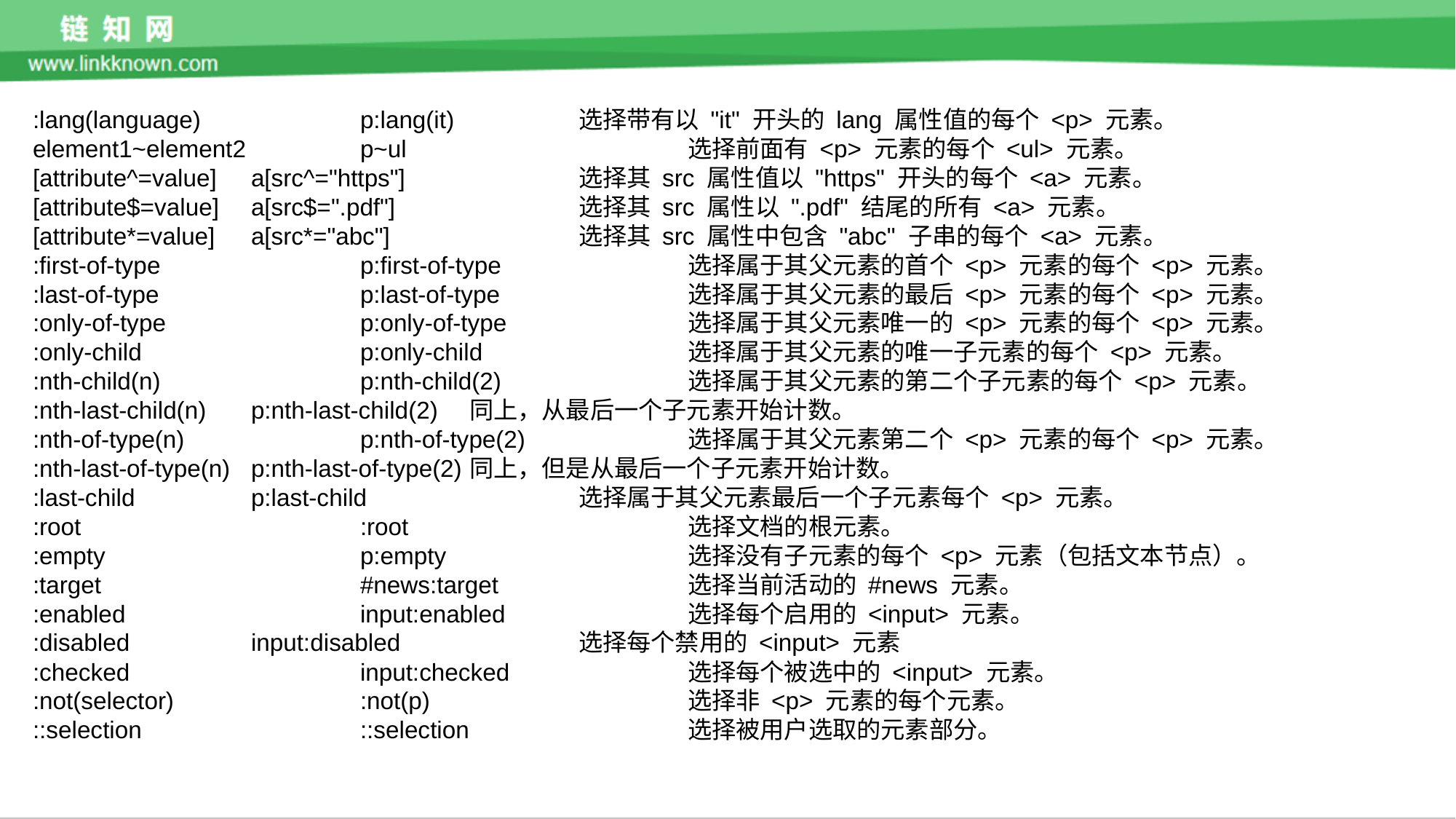

:lang(language)		p:lang(it)		选择带有以 "it" 开头的 lang 属性值的每个 <p> 元素。
element1~element2		p~ul			选择前面有 <p> 元素的每个 <ul> 元素。
[attribute^=value]	a[src^="https"]		选择其 src 属性值以 "https" 开头的每个 <a> 元素。
[attribute$=value]	a[src$=".pdf"]		选择其 src 属性以 ".pdf" 结尾的所有 <a> 元素。
[attribute*=value]	a[src*="abc"]		选择其 src 属性中包含 "abc" 子串的每个 <a> 元素。
:first-of-type		p:first-of-type		选择属于其父元素的首个 <p> 元素的每个 <p> 元素。
:last-of-type		p:last-of-type		选择属于其父元素的最后 <p> 元素的每个 <p> 元素。
:only-of-type		p:only-of-type		选择属于其父元素唯一的 <p> 元素的每个 <p> 元素。
:only-child		p:only-child		选择属于其父元素的唯一子元素的每个 <p> 元素。
:nth-child(n)		p:nth-child(2)		选择属于其父元素的第二个子元素的每个 <p> 元素。
:nth-last-child(n)	p:nth-last-child(2)	同上，从最后一个子元素开始计数。
:nth-of-type(n)		p:nth-of-type(2)		选择属于其父元素第二个 <p> 元素的每个 <p> 元素。
:nth-last-of-type(n)	p:nth-last-of-type(2)	同上，但是从最后一个子元素开始计数。
:last-child		p:last-child		选择属于其父元素最后一个子元素每个 <p> 元素。
:root			:root			选择文档的根元素。
:empty			p:empty			选择没有子元素的每个 <p> 元素（包括文本节点）。
:target			#news:target		选择当前活动的 #news 元素。
:enabled			input:enabled		选择每个启用的 <input> 元素。
:disabled		input:disabled		选择每个禁用的 <input> 元素
:checked			input:checked		选择每个被选中的 <input> 元素。
:not(selector)		:not(p)			选择非 <p> 元素的每个元素。
::selection		::selection		选择被用户选取的元素部分。